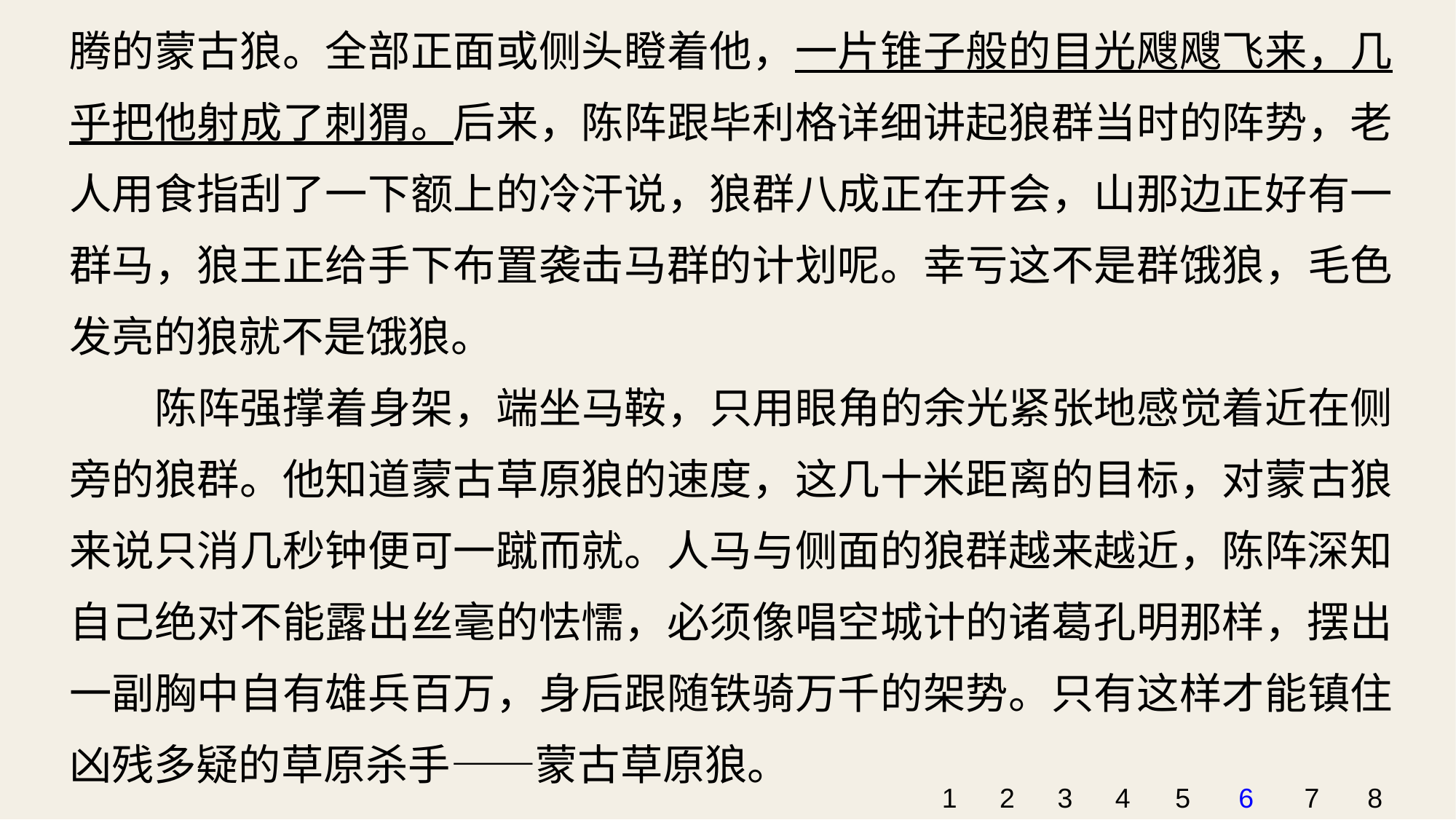

腾的蒙古狼。全部正面或侧头瞪着他，一片锥子般的目光飕飕飞来，几乎把他射成了刺猬。后来，陈阵跟毕利格详细讲起狼群当时的阵势，老人用食指刮了一下额上的冷汗说，狼群八成正在开会，山那边正好有一群马，狼王正给手下布置袭击马群的计划呢。幸亏这不是群饿狼，毛色发亮的狼就不是饿狼。
陈阵强撑着身架，端坐马鞍，只用眼角的余光紧张地感觉着近在侧旁的狼群。他知道蒙古草原狼的速度，这几十米距离的目标，对蒙古狼来说只消几秒钟便可一蹴而就。人马与侧面的狼群越来越近，陈阵深知自己绝对不能露出丝毫的怯懦，必须像唱空城计的诸葛孔明那样，摆出一副胸中自有雄兵百万，身后跟随铁骑万千的架势。只有这样才能镇住凶残多疑的草原杀手——蒙古草原狼。
1
2
3
4
5
6
7
8